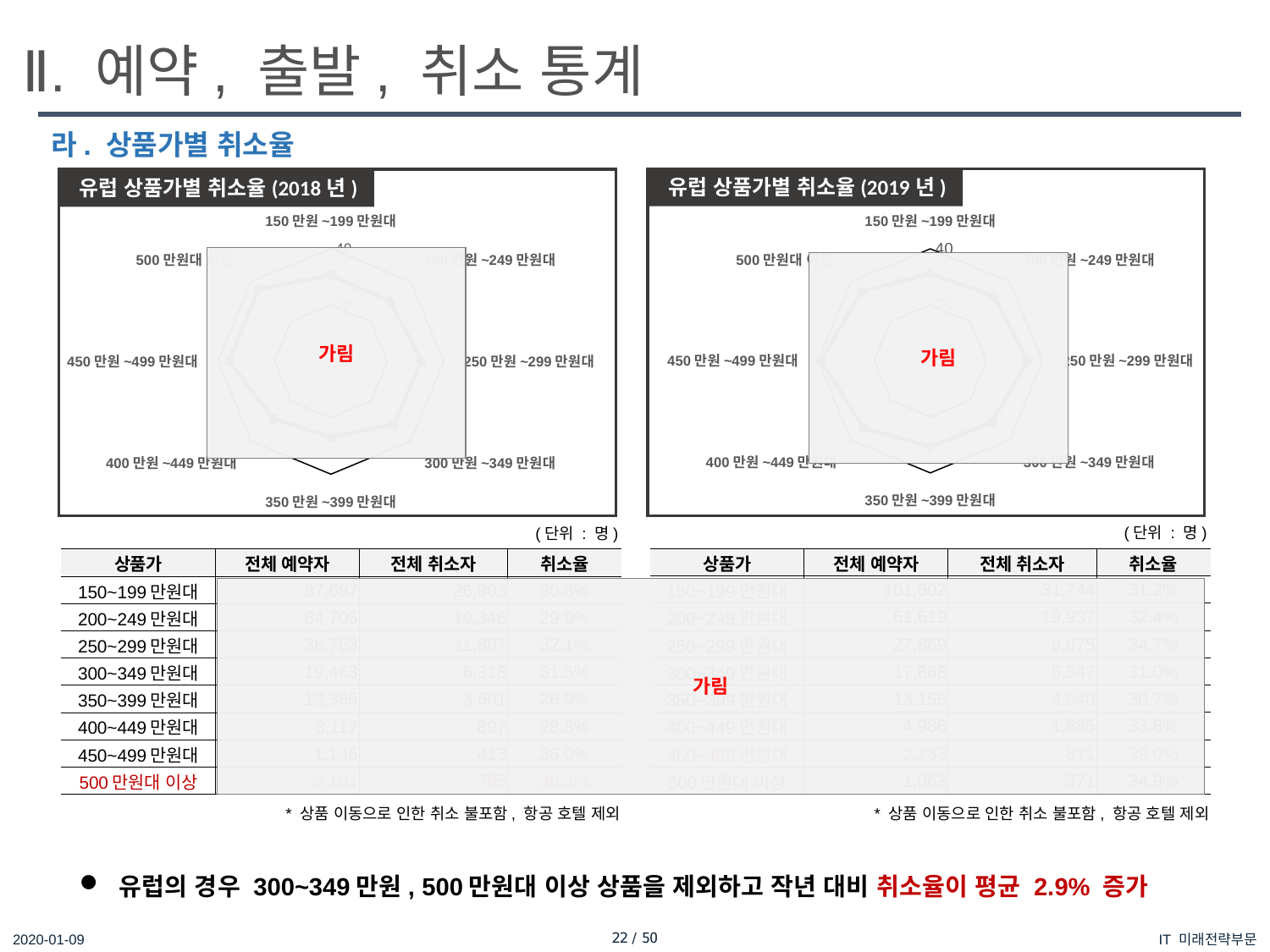

Ⅱ. 예약, 출발, 취소 통계
라. 상품가별 취소율
유럽 상품가별 취소율(2019년)
유럽 상품가별 취소율(2018년)

### Chart

| Category | 취소율 |
|---|---|
| 150만원~199만원대 | 31.24347945906 |
| 200만원~249만원대 | 32.35528002726 |
| 250만원~299만원대 | 34.71599268003 |
| 300만원~349만원대 | 31.04432505036 |
| 350만원~399만원대 | 30.70142108062 |
| 400만원~449만원대 | 33.79462494985 |
| 450만원~499만원대 | 39.00582176444 |
| 500만원대 이상  | 34.9012229539 |

### Chart

| Category | 취소율 |
|---|---|
| 150만원~199만원대 | 30.56318916268 |
| 200만원~249만원대 | 29.89877134688 |
| 250만원~299만원대 | 32.116530207 |
| 300만원~349만원대 | 31.53676206134 |
| 350만원~399만원대 | 26.94350916573 |
| 400만원~449만원대 | 28.77767083734 |
| 450만원~499만원대 | 36.03839441535 |
| 500만원대 이상  | 36.28480146052 |
가림
가림
(단위 : 명)
(단위 : 명)
| 상품가 | 전체 예약자 | 전체 취소자 | 취소율 |
| --- | --- | --- | --- |
| 150~199만원대 | 101,602 | 31,744 | 31.2% |
| 200~249만원대 | 61,619 | 19,937 | 32.4% |
| 250~299만원대 | 27,869 | 9,675 | 34.7% |
| 300~349만원대 | 17,868 | 5,547 | 31.0% |
| 350~399만원대 | 13,159 | 4,040 | 30.7% |
| 400~449만원대 | 4,986 | 1,685 | 33.8% |
| 450~499만원대 | 2,233 | 871 | 39.0% |
| 500만원대 이상 | 1,063 | 371 | 34.9% |
| 상품가 | 전체 예약자 | 전체 취소자 | 취소율 |
| --- | --- | --- | --- |
| 150~199만원대 | 87,697 | 26,803 | 30.6% |
| 200~249만원대 | 64,705 | 19,346 | 29.9% |
| 250~299만원대 | 36,763 | 11,807 | 32.1% |
| 300~349만원대 | 19,463 | 6,318 | 31.5% |
| 350~399만원대 | 13,365 | 3,601 | 26.9% |
| 400~449만원대 | 3,117 | 897 | 28.8% |
| 450~499만원대 | 1,146 | 413 | 36.0% |
| 500만원대 이상 | 2,191 | 795 | 36.3% |
가림
* 상품 이동으로 인한 취소 불포함, 항공 호텔 제외
* 상품 이동으로 인한 취소 불포함, 항공 호텔 제외
유럽의 경우 300~349만원, 500만원대 이상 상품을 제외하고 작년 대비 취소율이 평균 2.9% 증가
22 / 50
IT 미래전략부문
2020-01-09